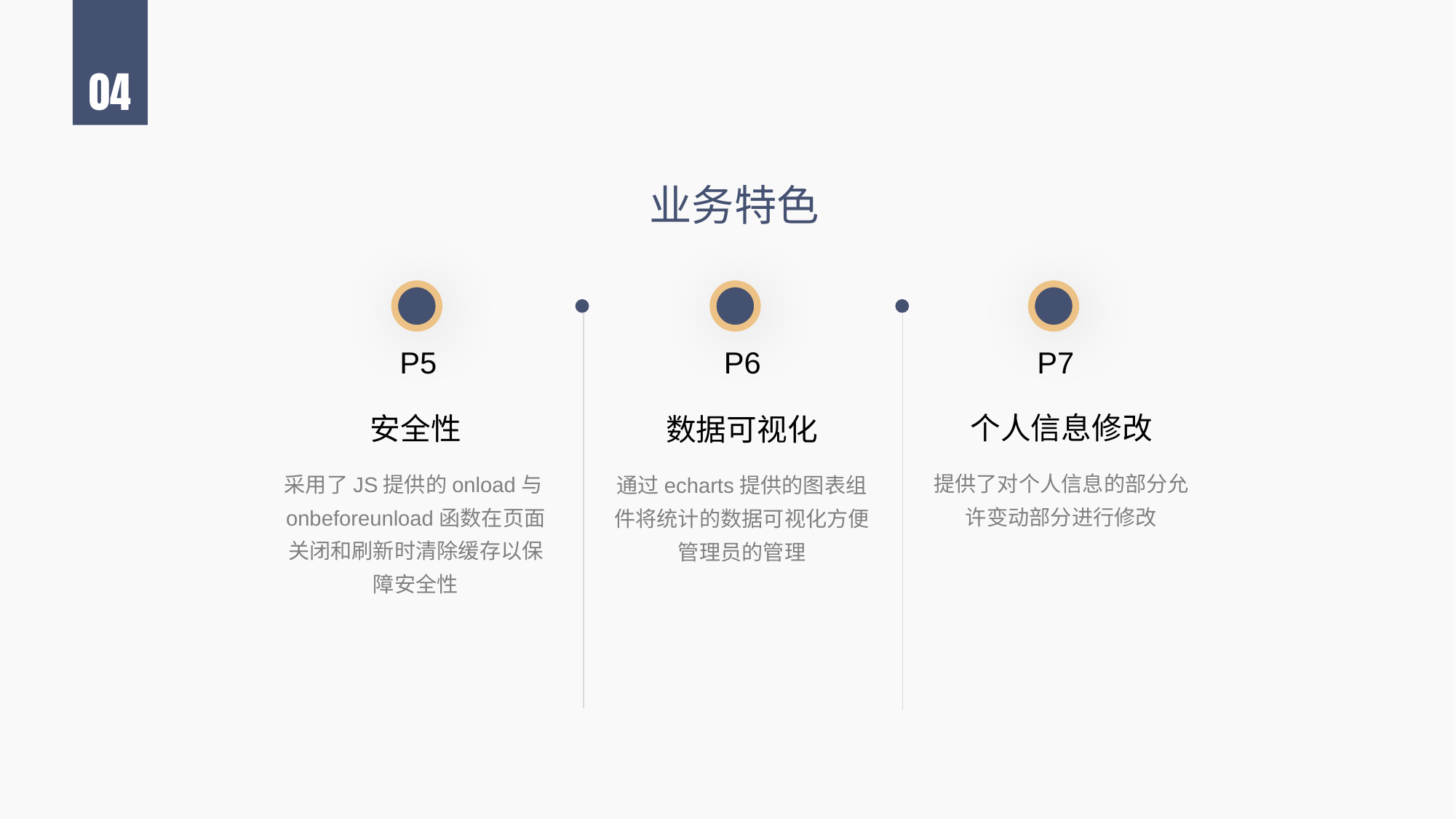

04
业务特色

P5
P6
P7
个人信息修改
安全性
数据可视化
提供了对个人信息的部分允许变动部分进行修改
采用了JS提供的onload与onbeforeunload函数在页面关闭和刷新时清除缓存以保障安全性
通过echarts提供的图表组件将统计的数据可视化方便管理员的管理